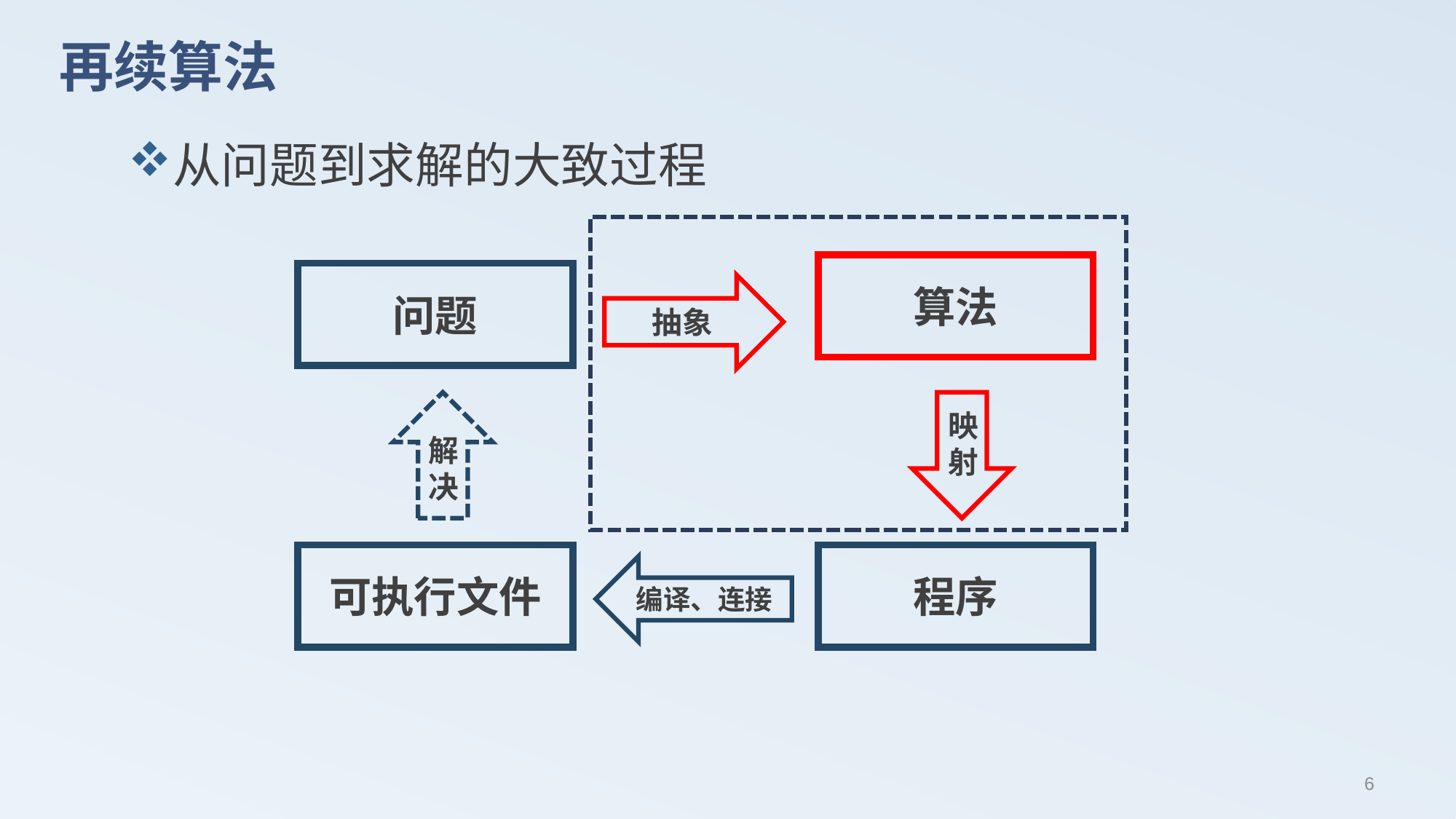

# 再续算法
从问题到求解的大致过程

算法
问题
抽象
映射
解决
可执行文件
程序
编译、连接